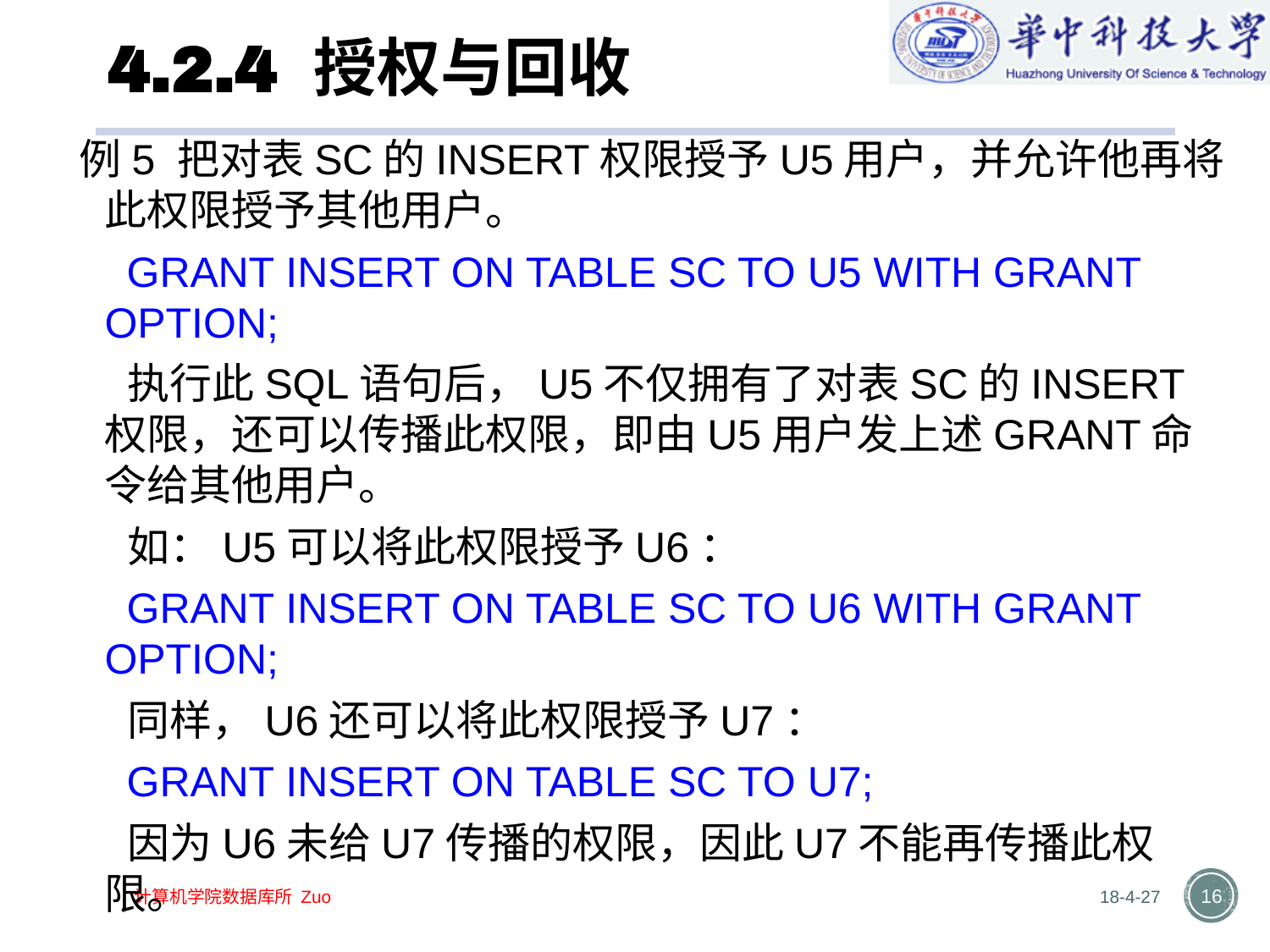

# 4.2.4 授权与回收
例5 把对表SC的INSERT权限授予U5用户，并允许他再将此权限授予其他用户。
    GRANT INSERT ON TABLE SC TO U5 WITH GRANT OPTION;
    执行此SQL语句后，U5不仅拥有了对表SC的INSERT权限，还可以传播此权限，即由U5用户发上述GRANT命令给其他用户。
    如：U5可以将此权限授予U6：
    GRANT INSERT ON TABLE SC TO U6 WITH GRANT OPTION;
    同样，U6还可以将此权限授予U7：
    GRANT INSERT ON TABLE SC TO U7;
    因为U6未给U7传播的权限，因此U7不能再传播此权限。

18-4-27
16